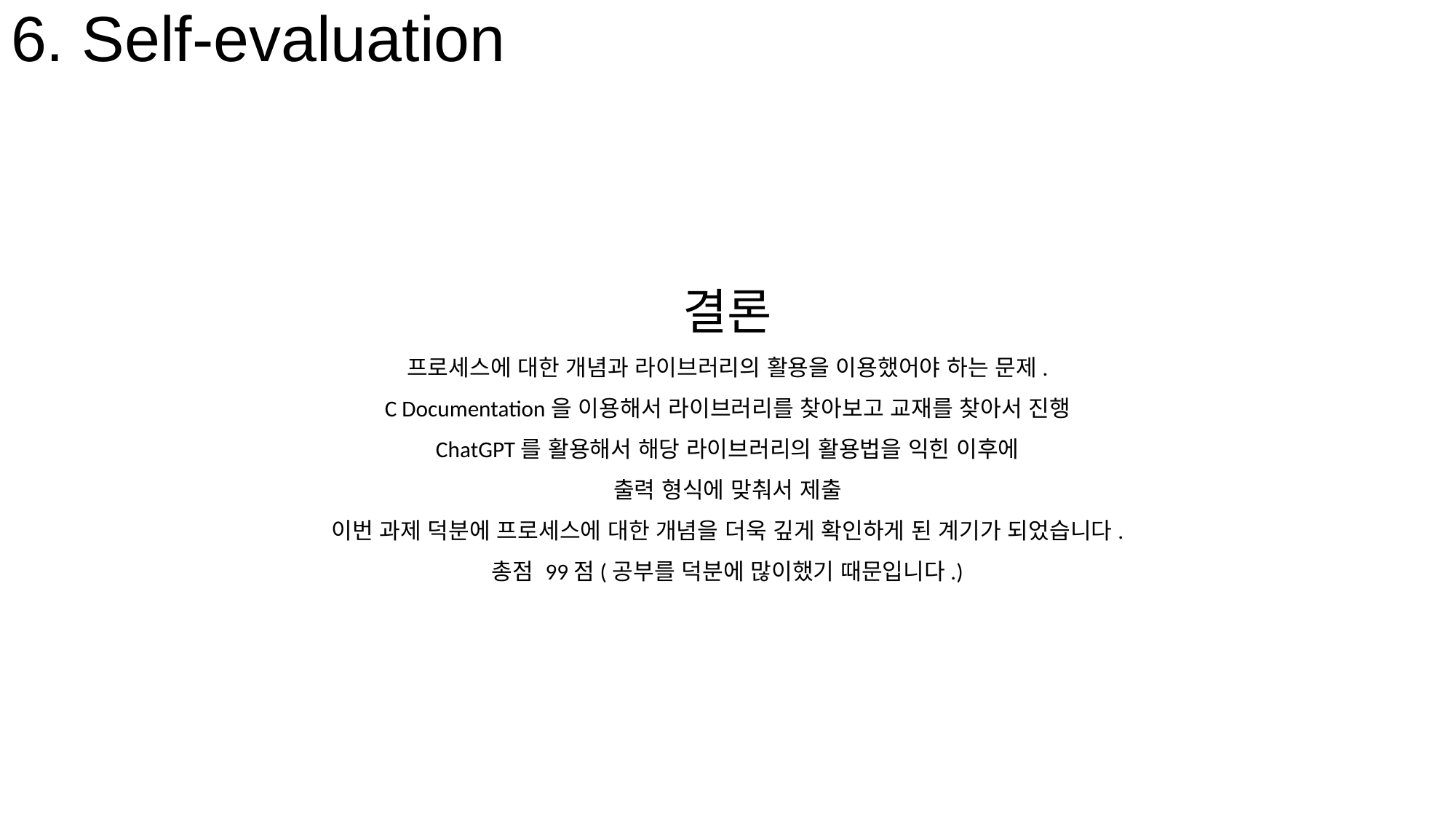

6. Self-evaluation

결론
프로세스에 대한 개념과 라이브러리의 활용을 이용했어야 하는 문제.
C Documentation을 이용해서 라이브러리를 찾아보고 교재를 찾아서 진행
ChatGPT를 활용해서 해당 라이브러리의 활용법을 익힌 이후에
출력 형식에 맞춰서 제출
이번 과제 덕분에 프로세스에 대한 개념을 더욱 깊게 확인하게 된 계기가 되었습니다.
총점 99점(공부를 덕분에 많이했기 때문입니다.)